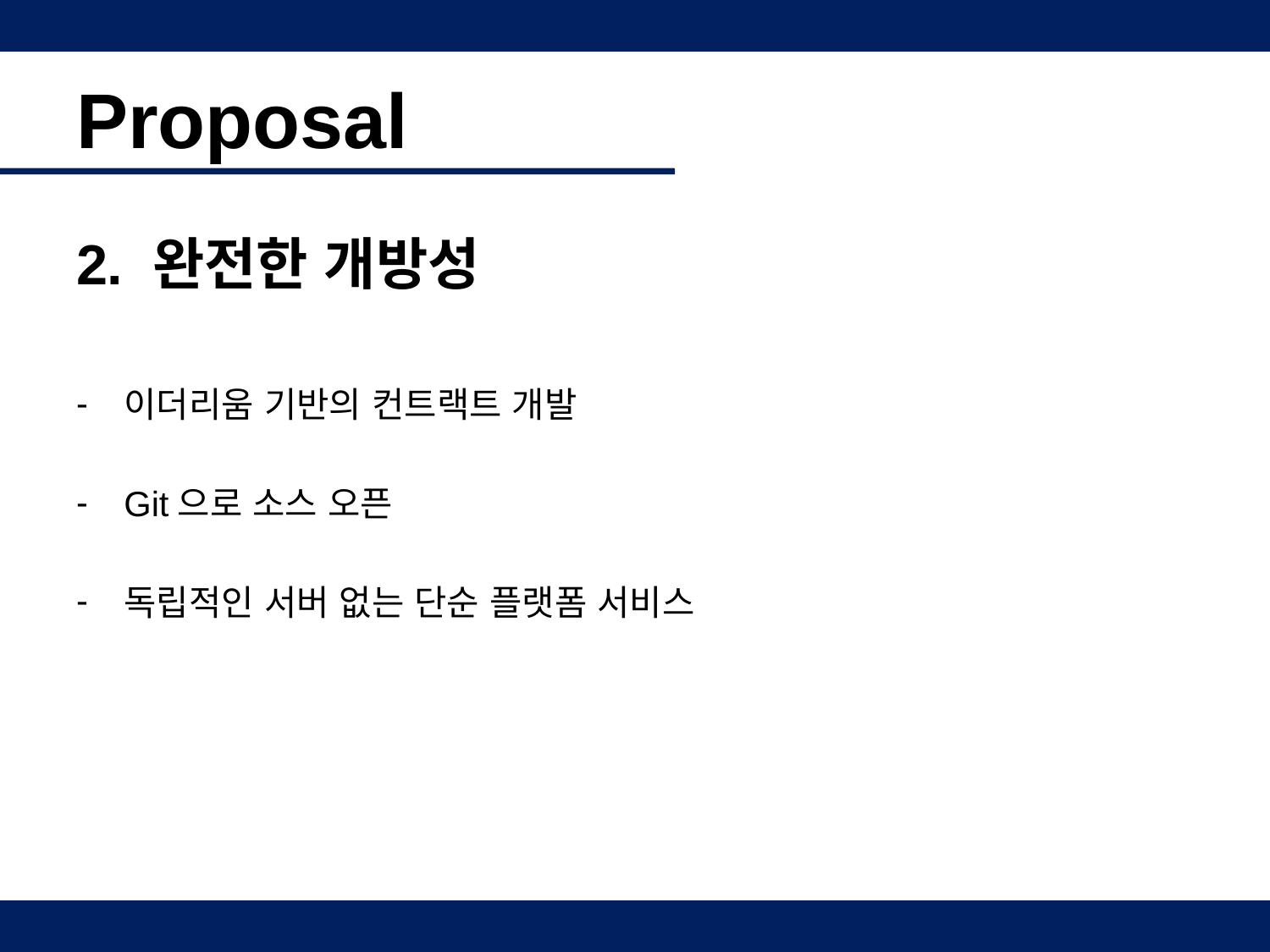

# Proposal
2. 완전한 개방성

이더리움 기반의 컨트랙트 개발

Git으로 소스 오픈

독립적인 서버 없는 단순 플랫폼 서비스